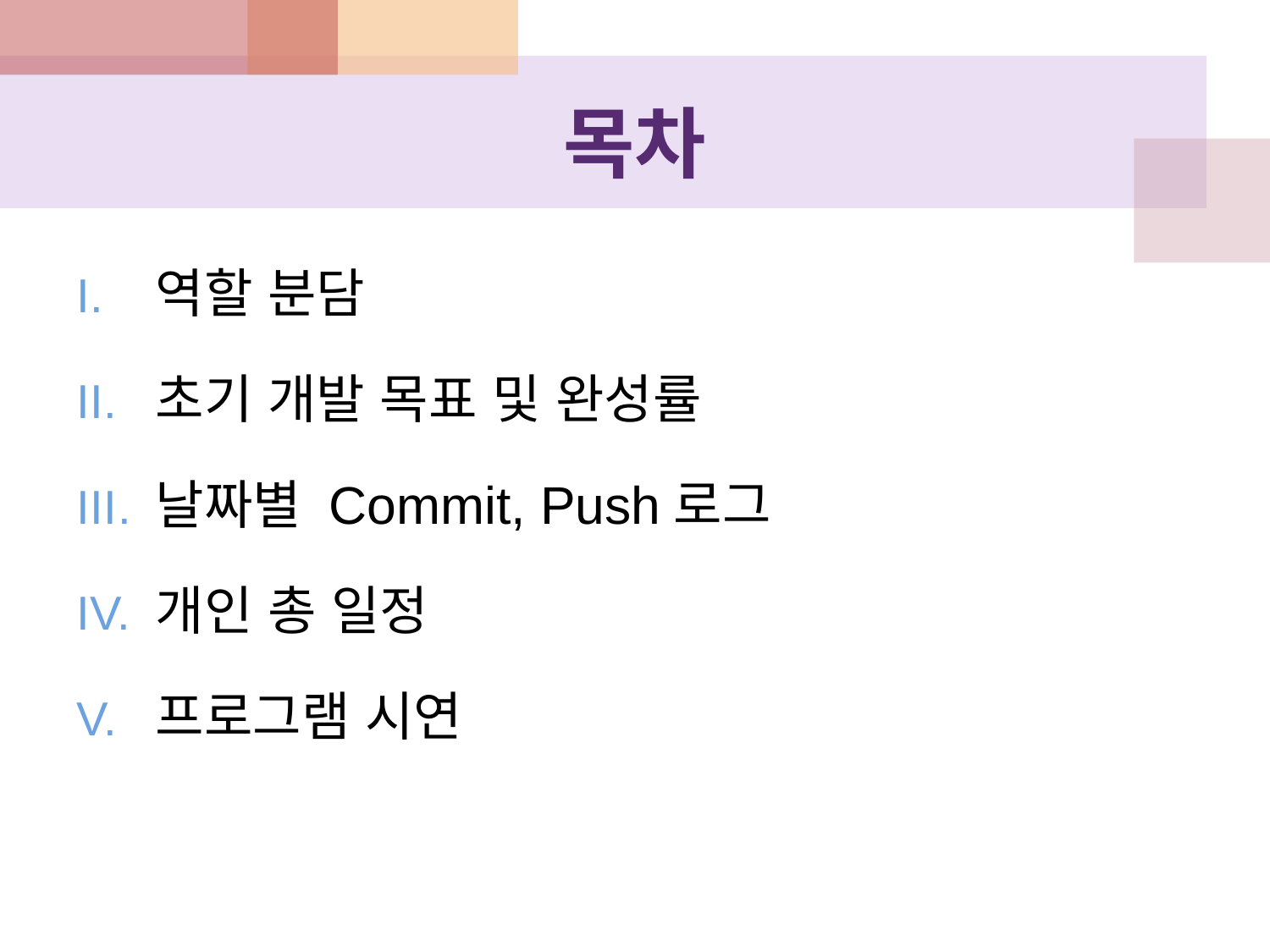

# 목차
역할 분담
초기 개발 목표 및 완성률
날짜별 Commit, Push로그
개인 총 일정
프로그램 시연